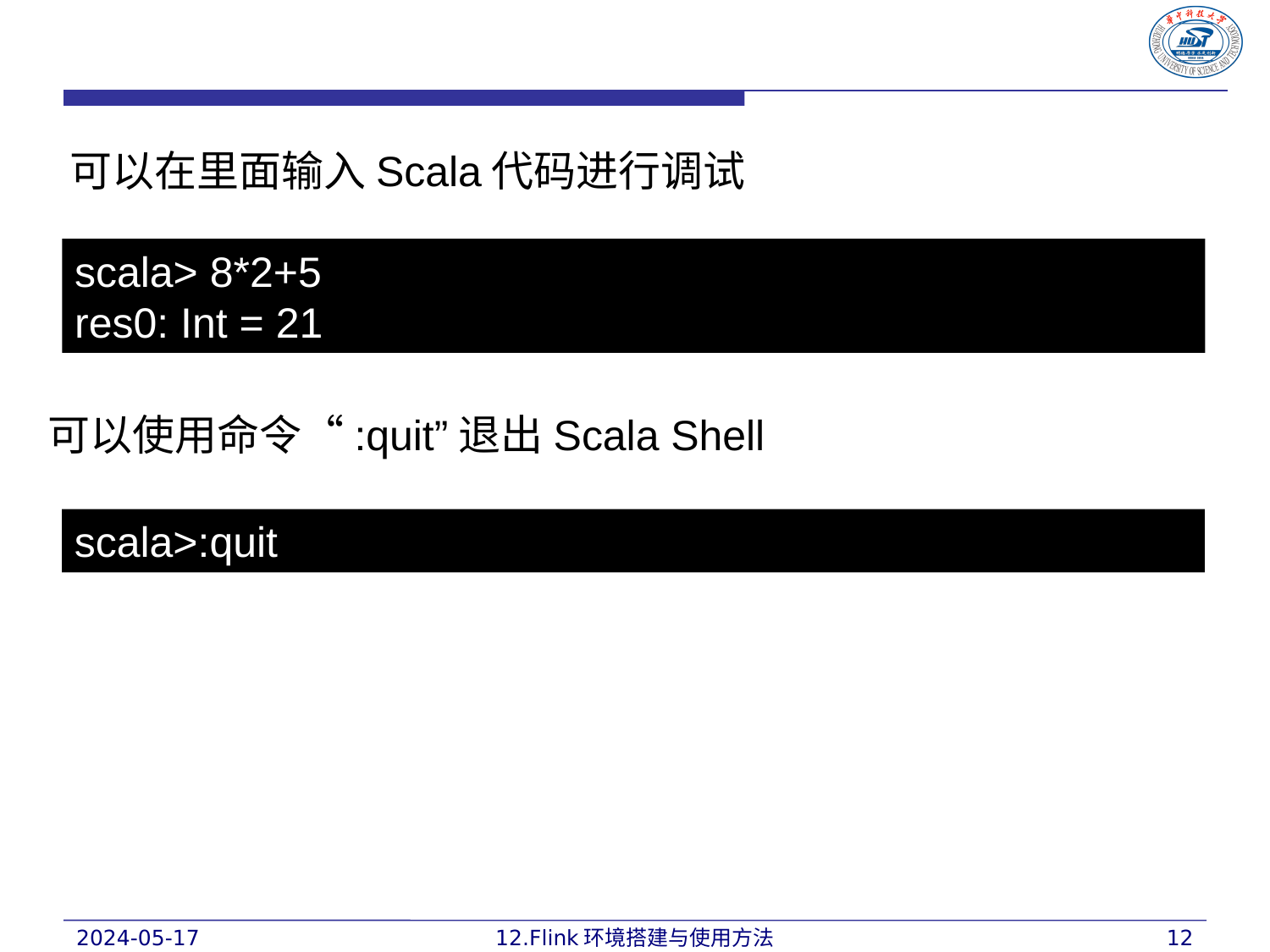

可以在里面输入Scala代码进行调试
scala> 8*2+5
res0: Int = 21
可以使用命令“:quit”退出Scala Shell
scala>:quit
2024-05-17
12.Flink环境搭建与使用方法
12